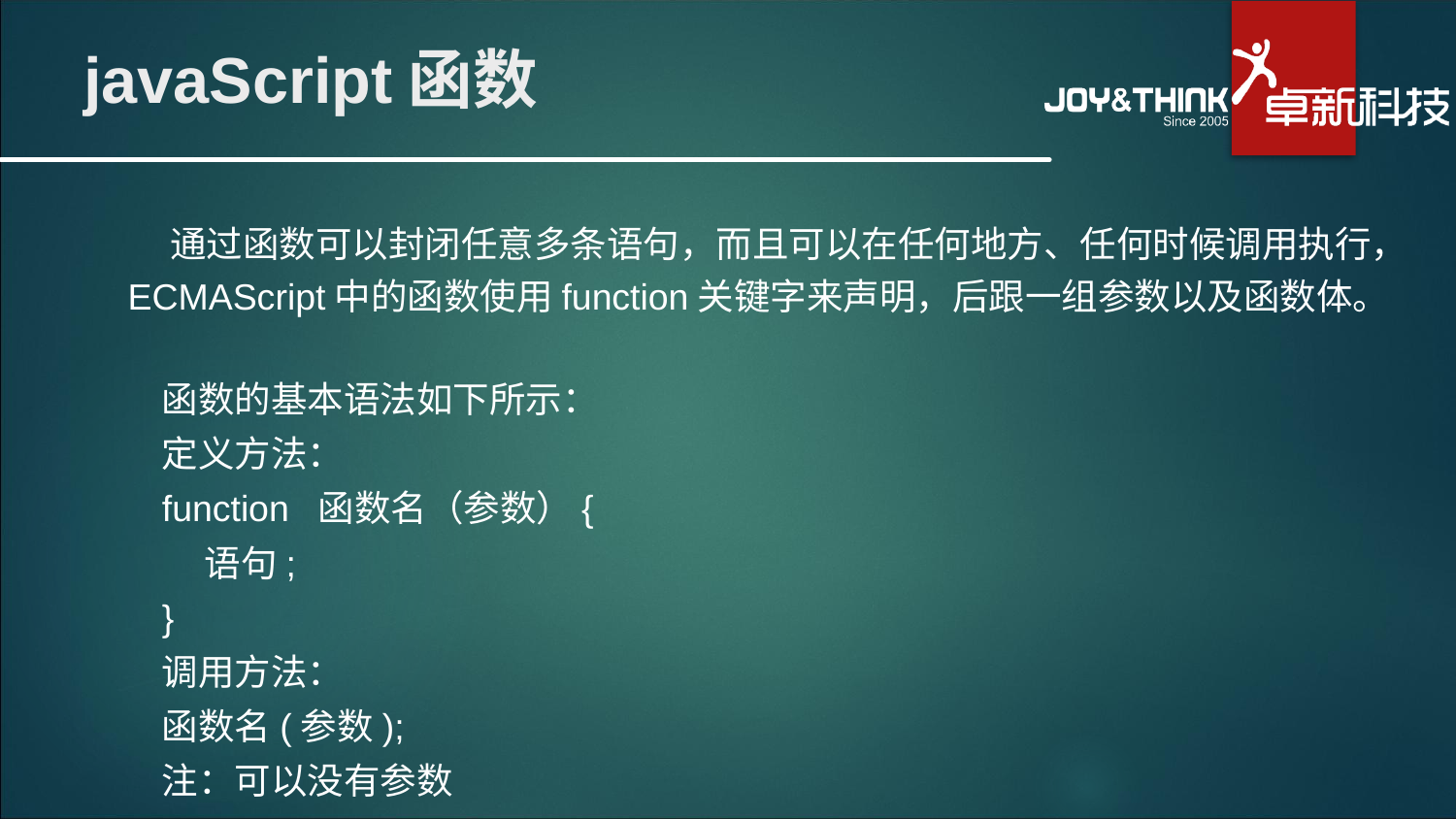

# javaScript函数
通过函数可以封闭任意多条语句，而且可以在任何地方、任何时候调用执行，ECMAScript中的函数使用function关键字来声明，后跟一组参数以及函数体。
函数的基本语法如下所示：
定义方法：
function  函数名（参数）{
	语句;
}
调用方法：
函数名(参数);
注：可以没有参数